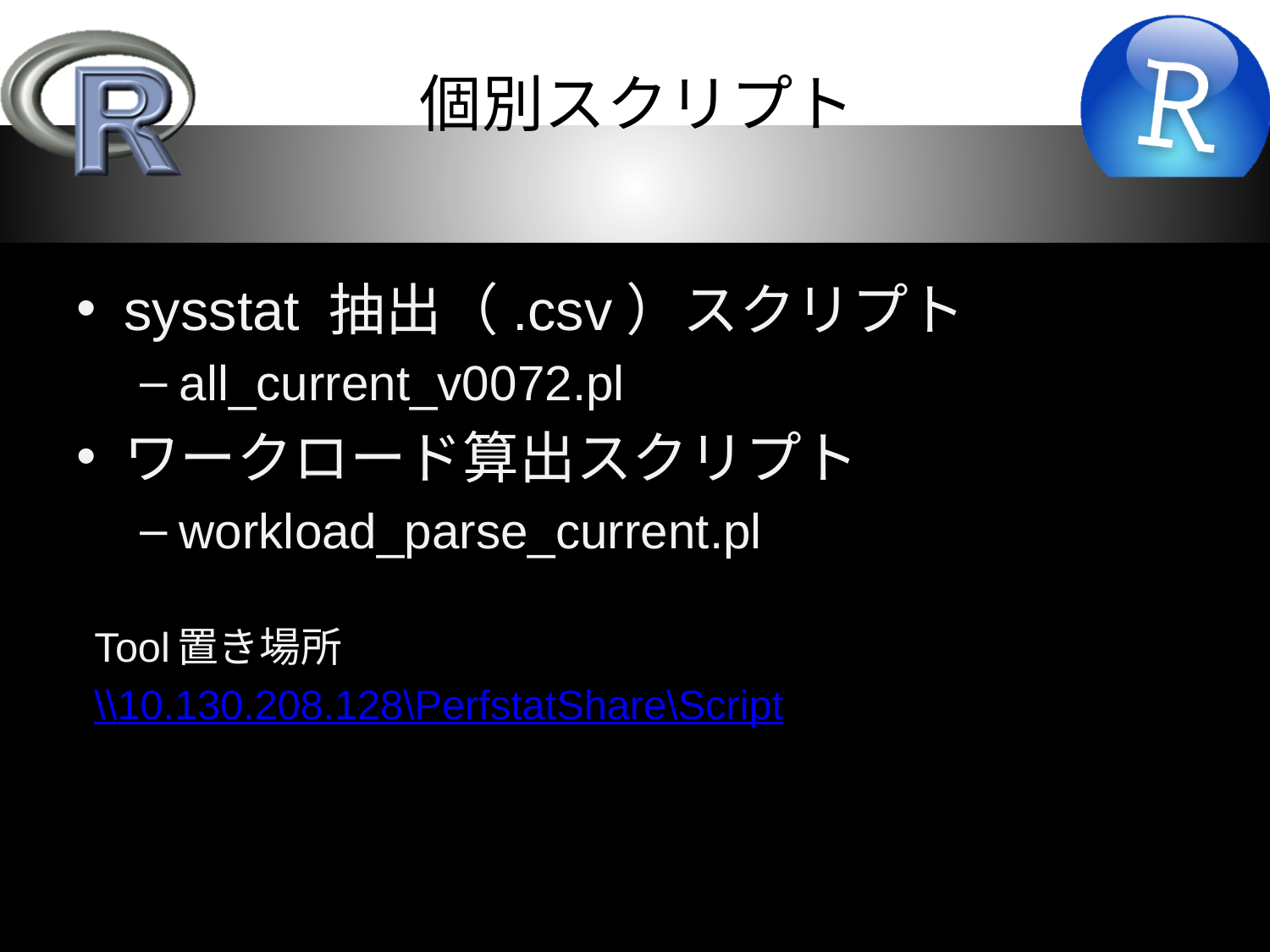

# 個別スクリプト
sysstat 抽出（.csv）スクリプト
all_current_v0072.pl
ワークロード算出スクリプト
workload_parse_current.pl
Tool置き場所
\\10.130.208.128\PerfstatShare\Script